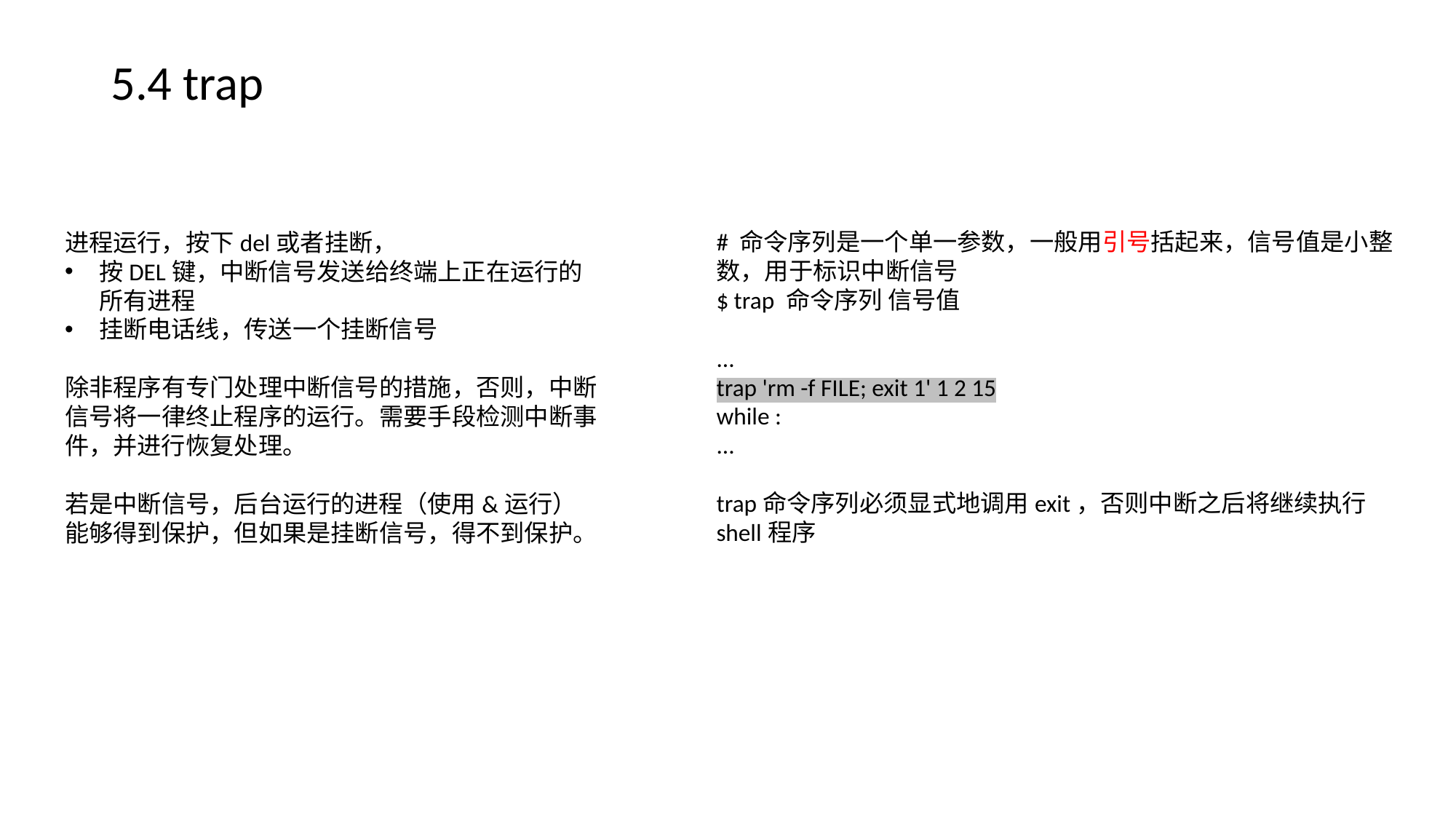

5.4 trap
# 命令序列是一个单一参数，一般用引号括起来，信号值是小整数，用于标识中断信号
$ trap 命令序列 信号值

...
trap 'rm -f FILE; exit 1' 1 2 15
while :
...

trap命令序列必须显式地调用exit，否则中断之后将继续执行shell程序
进程运行，按下del或者挂断，
按DEL键，中断信号发送给终端上正在运行的所有进程
挂断电话线，传送一个挂断信号

除非程序有专门处理中断信号的措施，否则，中断信号将一律终止程序的运行。需要手段检测中断事件，并进行恢复处理。

若是中断信号，后台运行的进程（使用&运行）能够得到保护，但如果是挂断信号，得不到保护。